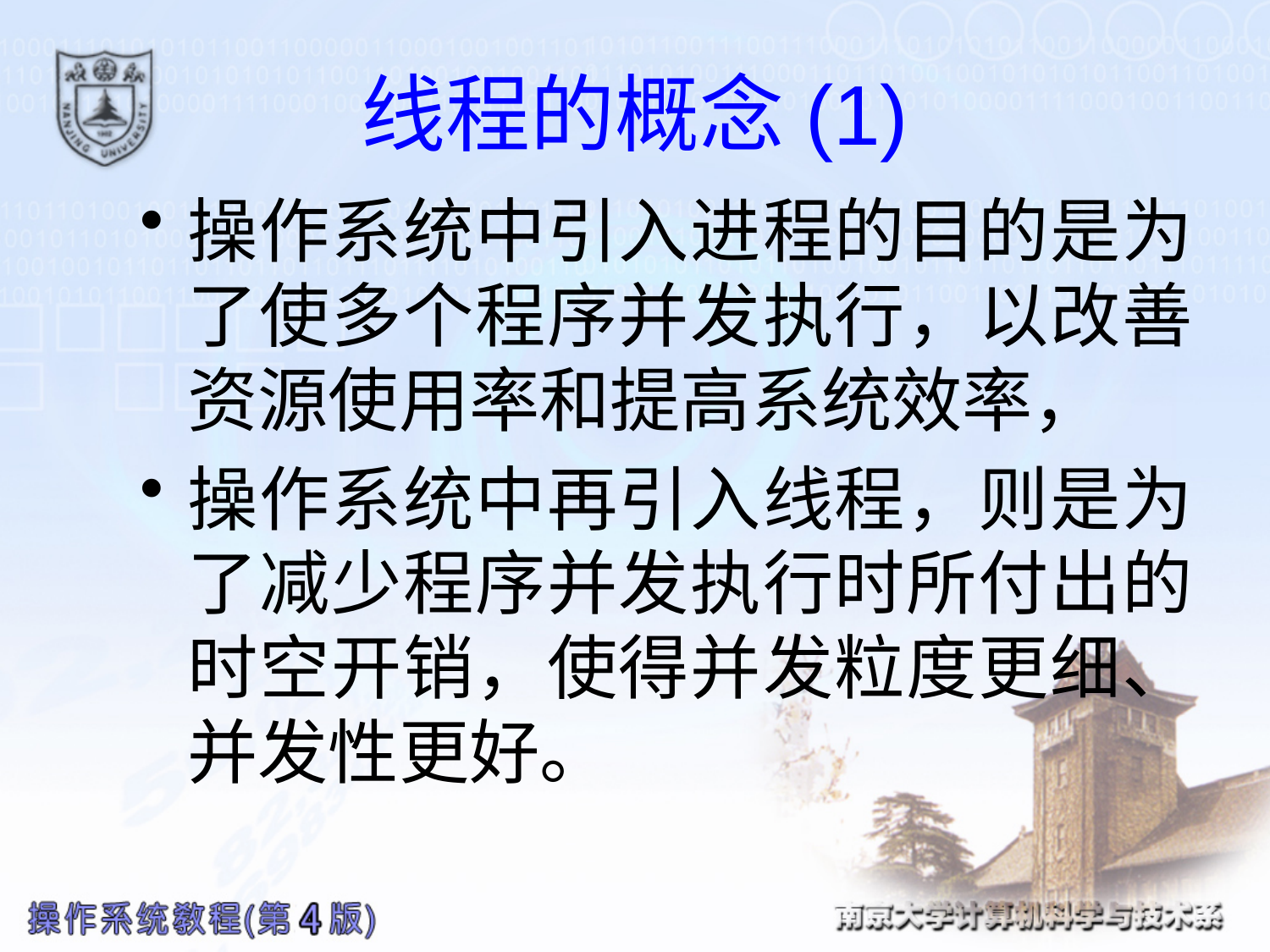

# 线程的概念(1)
操作系统中引入进程的目的是为了使多个程序并发执行，以改善资源使用率和提高系统效率，
操作系统中再引入线程，则是为了减少程序并发执行时所付出的时空开销，使得并发粒度更细、并发性更好。